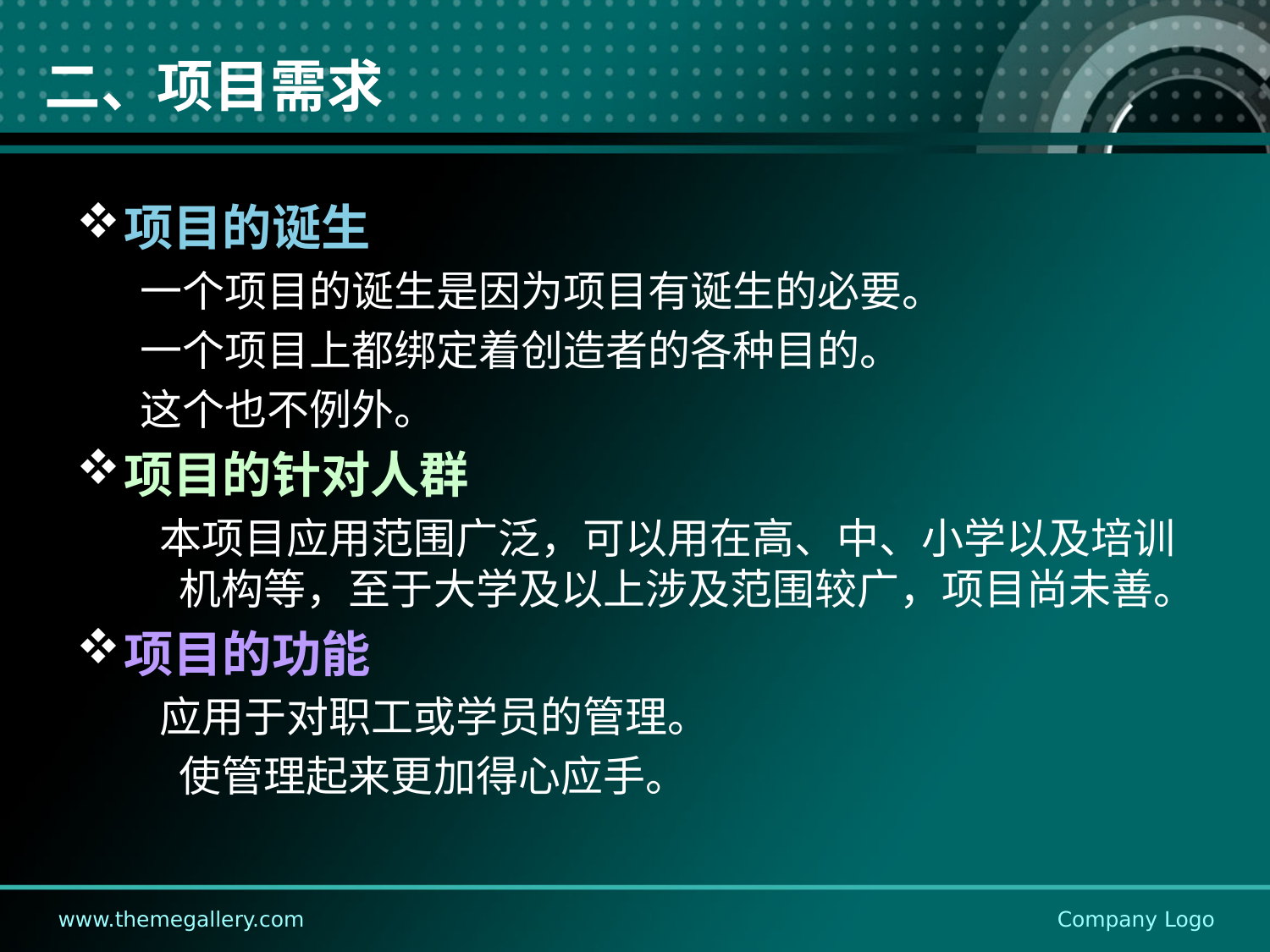

# 二、项目需求
项目的诞生
一个项目的诞生是因为项目有诞生的必要。
一个项目上都绑定着创造者的各种目的。
这个也不例外。
项目的针对人群
 本项目应用范围广泛，可以用在高、中、小学以及培训机构等，至于大学及以上涉及范围较广，项目尚未善。
项目的功能
 应用于对职工或学员的管理。
	使管理起来更加得心应手。
www.themegallery.com
Company Logo